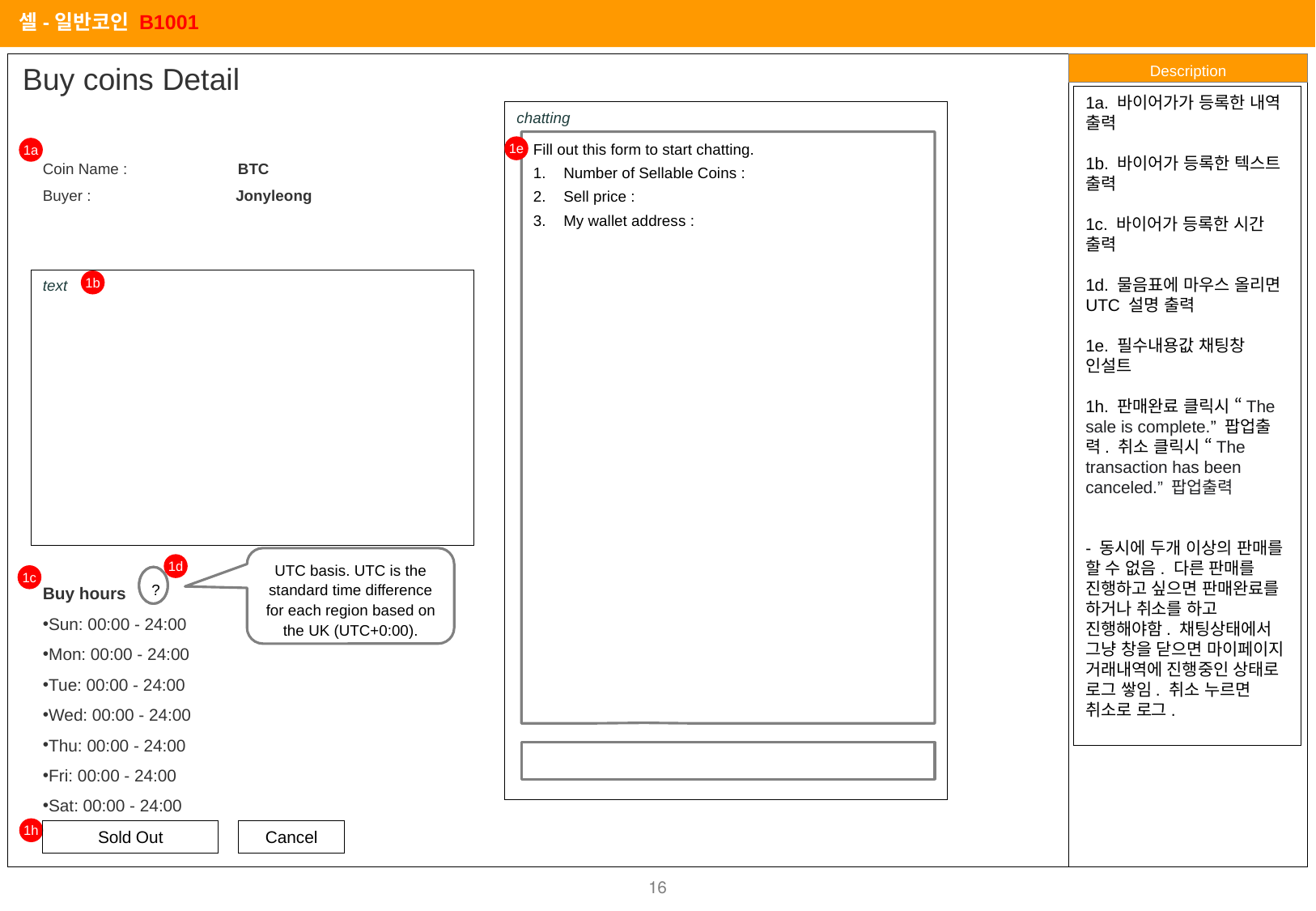

셀-일반코인 B1001
Buy coins Detail
1a. 바이어가가 등록한 내역 출력

1b. 바이어가 등록한 텍스트 출력

1c. 바이어가 등록한 시간 출력

1d. 물음표에 마우스 올리면 UTC 설명 출력

1e. 필수내용값 채팅창 인설트

1h. 판매완료 클릭시 “The sale is complete. ” 팝업출력. 취소 클릭시 “The transaction has been canceled.” 팝업출력

- 동시에 두개 이상의 판매를 할 수 없음. 다른 판매를 진행하고 싶으면 판매완료를 하거나 취소를 하고 진행해야함. 채팅상태에서 그냥 창을 닫으면 마이페이지 거래내역에 진행중인 상태로 로그 쌓임. 취소 누르면 취소로 로그.

chatting
Fill out this form to start chatting.
Number of Sellable Coins :
Sell price :
My wallet address :
1e
1a
Coin Name :                          BTC
Buyer :                                  Jonyleong
text
1b
UTC basis. UTC is the standard time difference for each region based on the UK (UTC+0:00).
1d
1c
Buy hours
Sun: 00:00 - 24:00
Mon: 00:00 - 24:00
Tue: 00:00 - 24:00
Wed: 00:00 - 24:00
Thu: 00:00 - 24:00
Fri: 00:00 - 24:00
Sat: 00:00 - 24:00
?
?

1h
Sold Out
Cancel